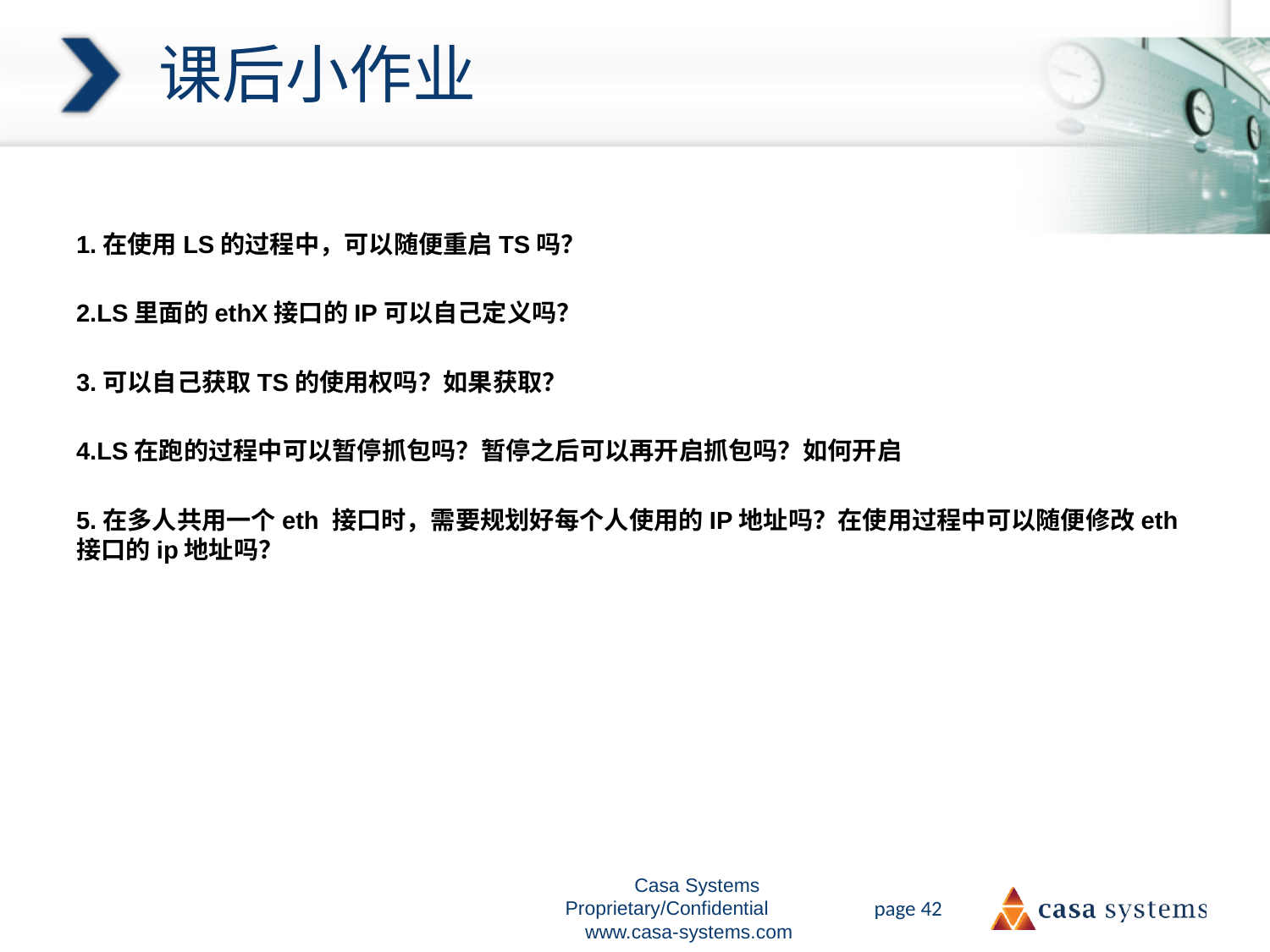

# 课后小作业
1.在使用LS的过程中，可以随便重启TS吗？

2.LS里面的ethX接口的IP可以自己定义吗？

3.可以自己获取TS的使用权吗？如果获取？

4.LS在跑的过程中可以暂停抓包吗？暂停之后可以再开启抓包吗？如何开启

5.在多人共用一个eth 接口时，需要规划好每个人使用的IP地址吗？在使用过程中可以随便修改eth接口的ip地址吗？

Casa Systems Proprietary/Confidential            www.casa-systems.com
page 42